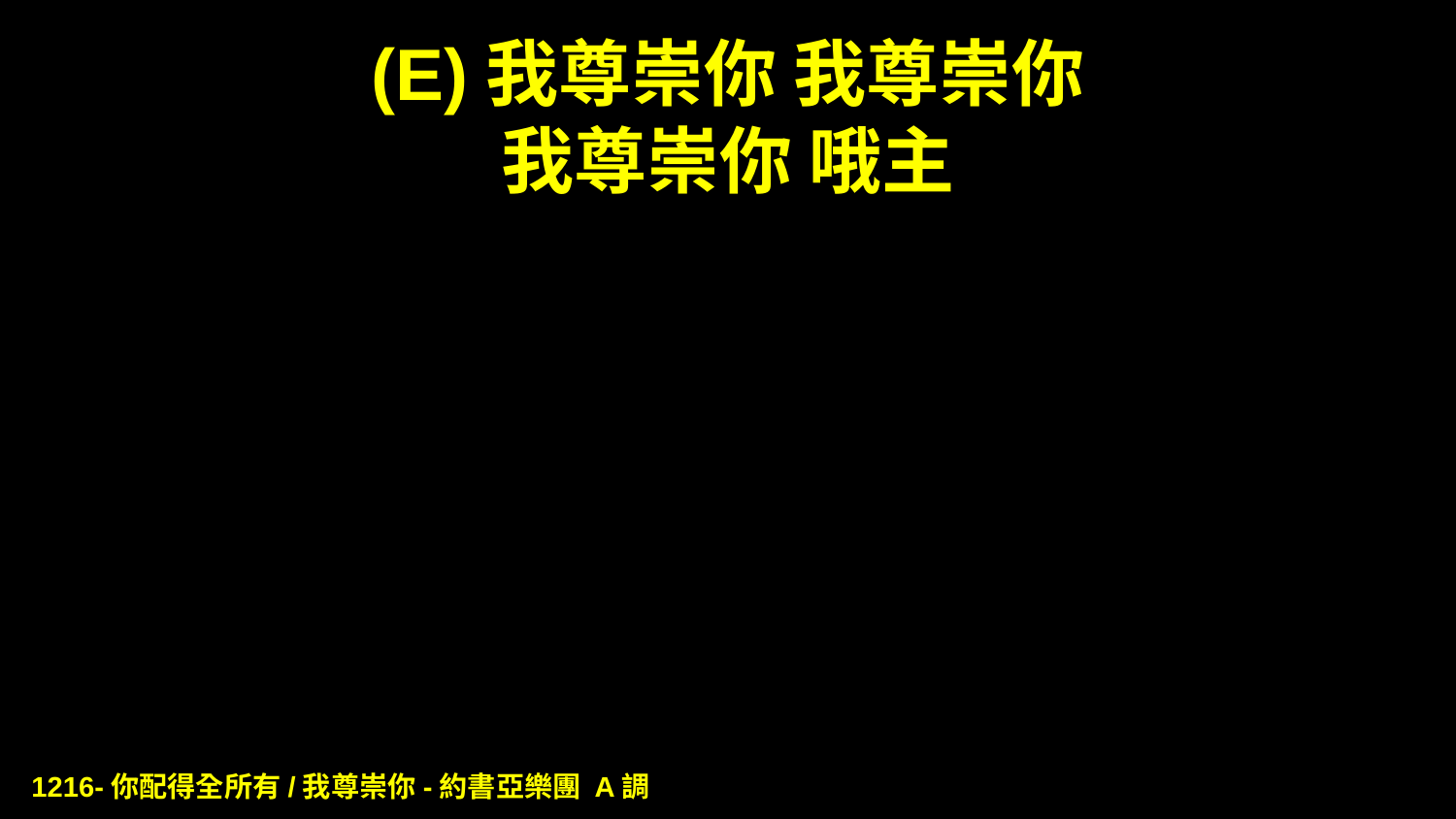

# (E)我尊崇你 我尊崇你 我尊崇你 哦主
1216-你配得全所有/我尊崇你-約書亞樂團 A調